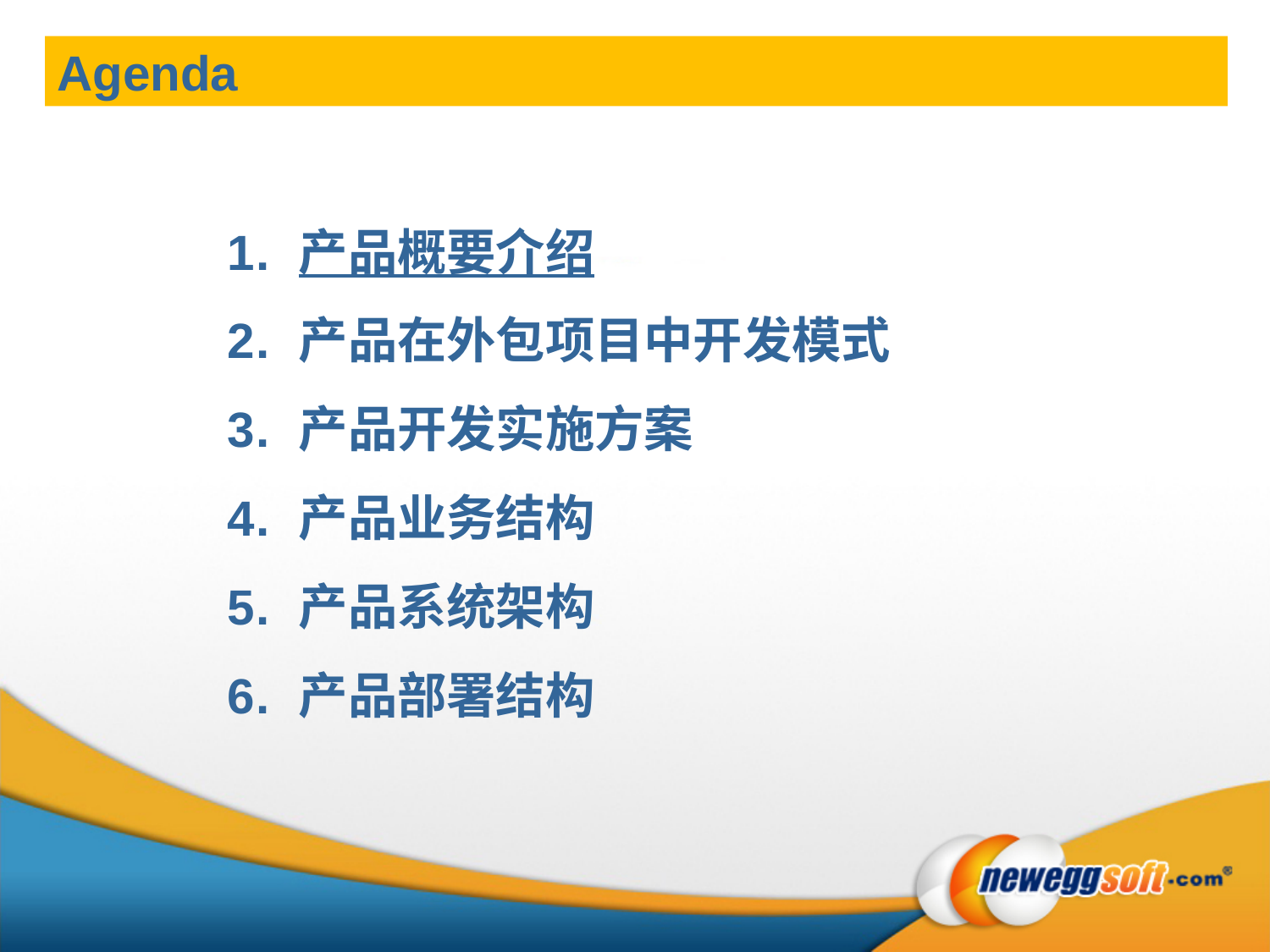

Agenda
产品概要介绍
产品在外包项目中开发模式
产品开发实施方案
产品业务结构
产品系统架构
产品部署结构